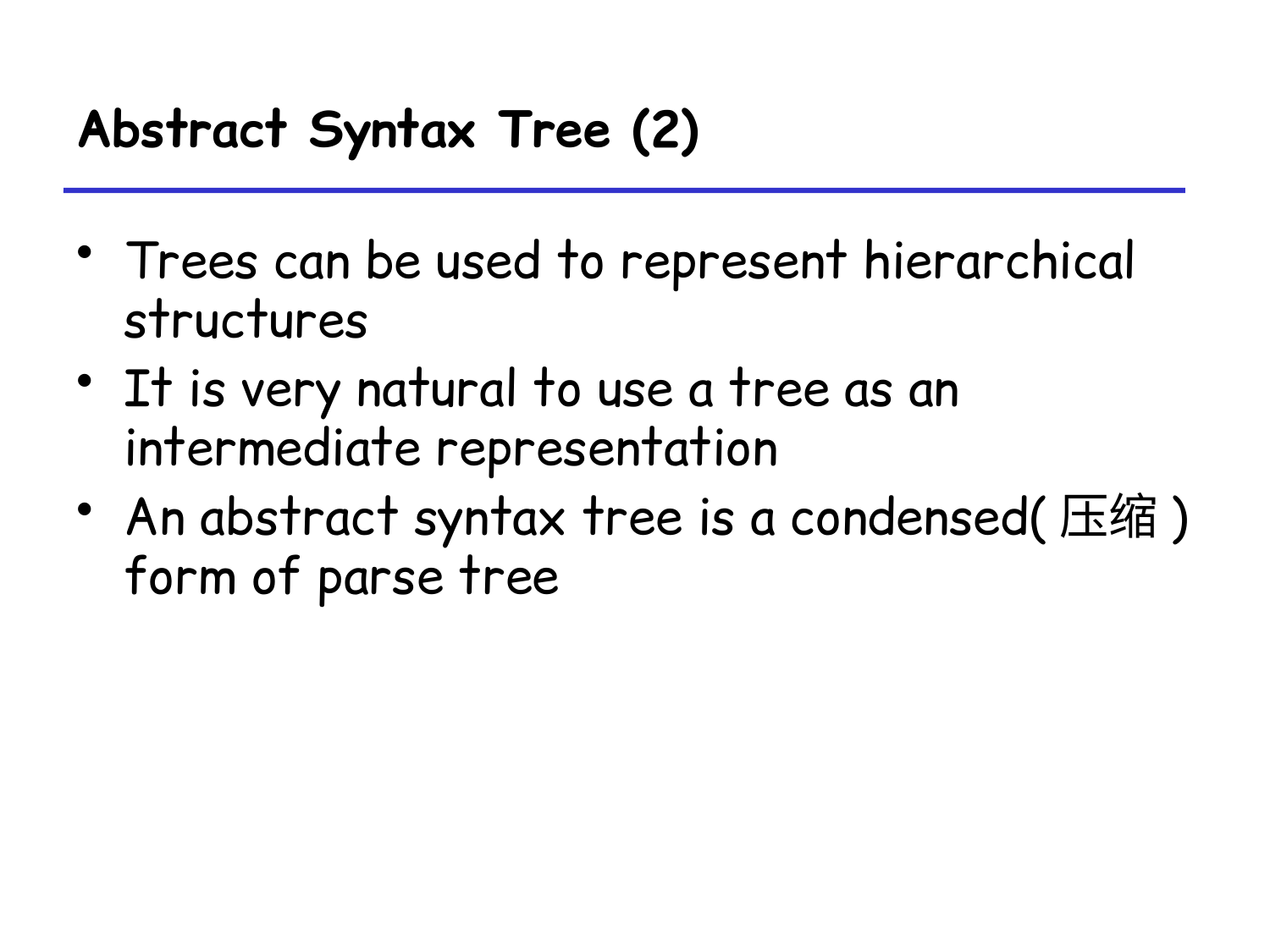

# Abstract Syntax Tree (2)
Trees can be used to represent hierarchical structures
It is very natural to use a tree as an intermediate representation
An abstract syntax tree is a condensed(压缩) form of parse tree

33